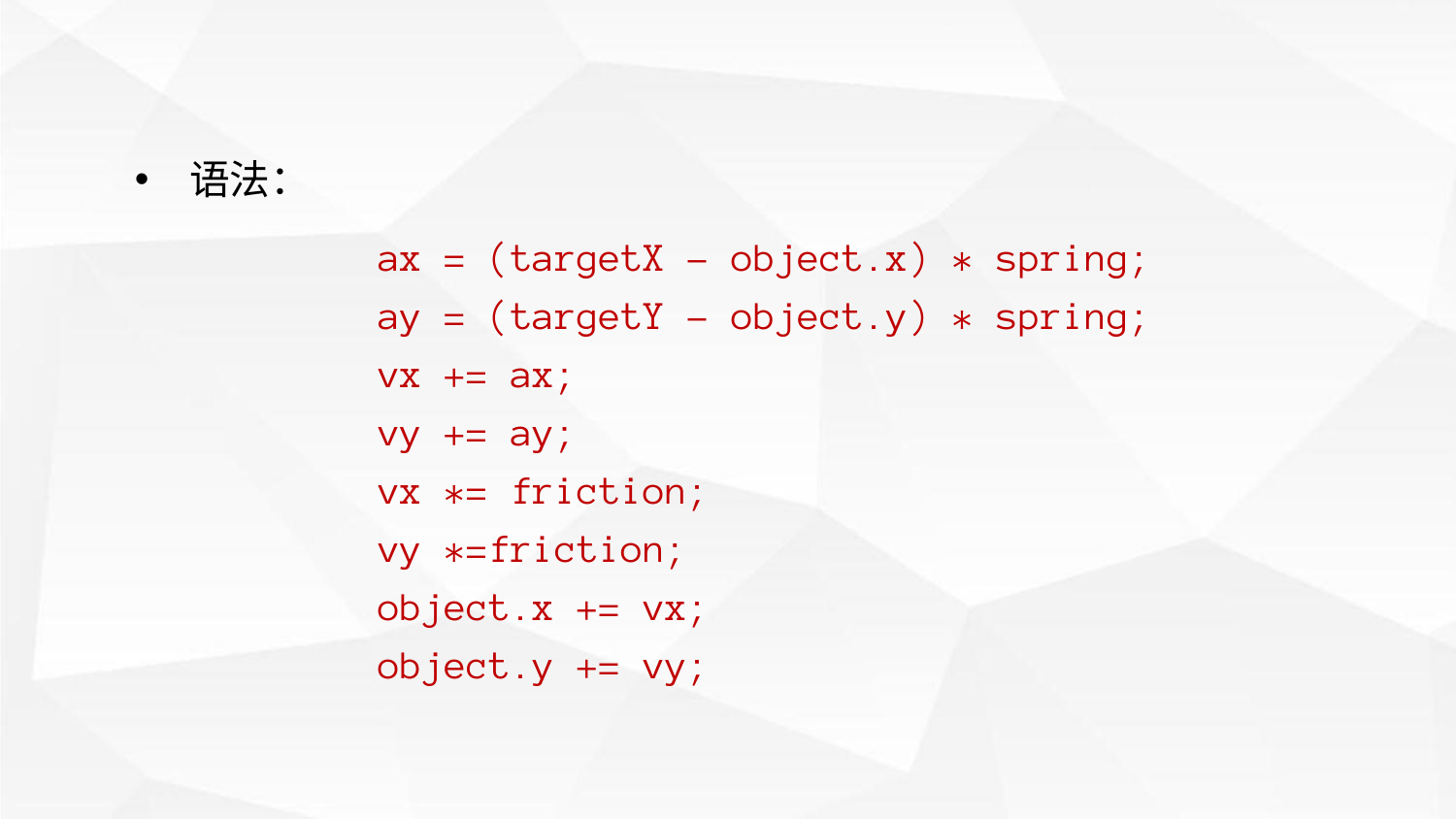

语法：
ax = (targetX - object.x) * spring;
ay = (targetY - object.y) * spring;
vx += ax;
vy += ay;
vx *= friction;
vy *=friction;
object.x += vx;
object.y += vy;